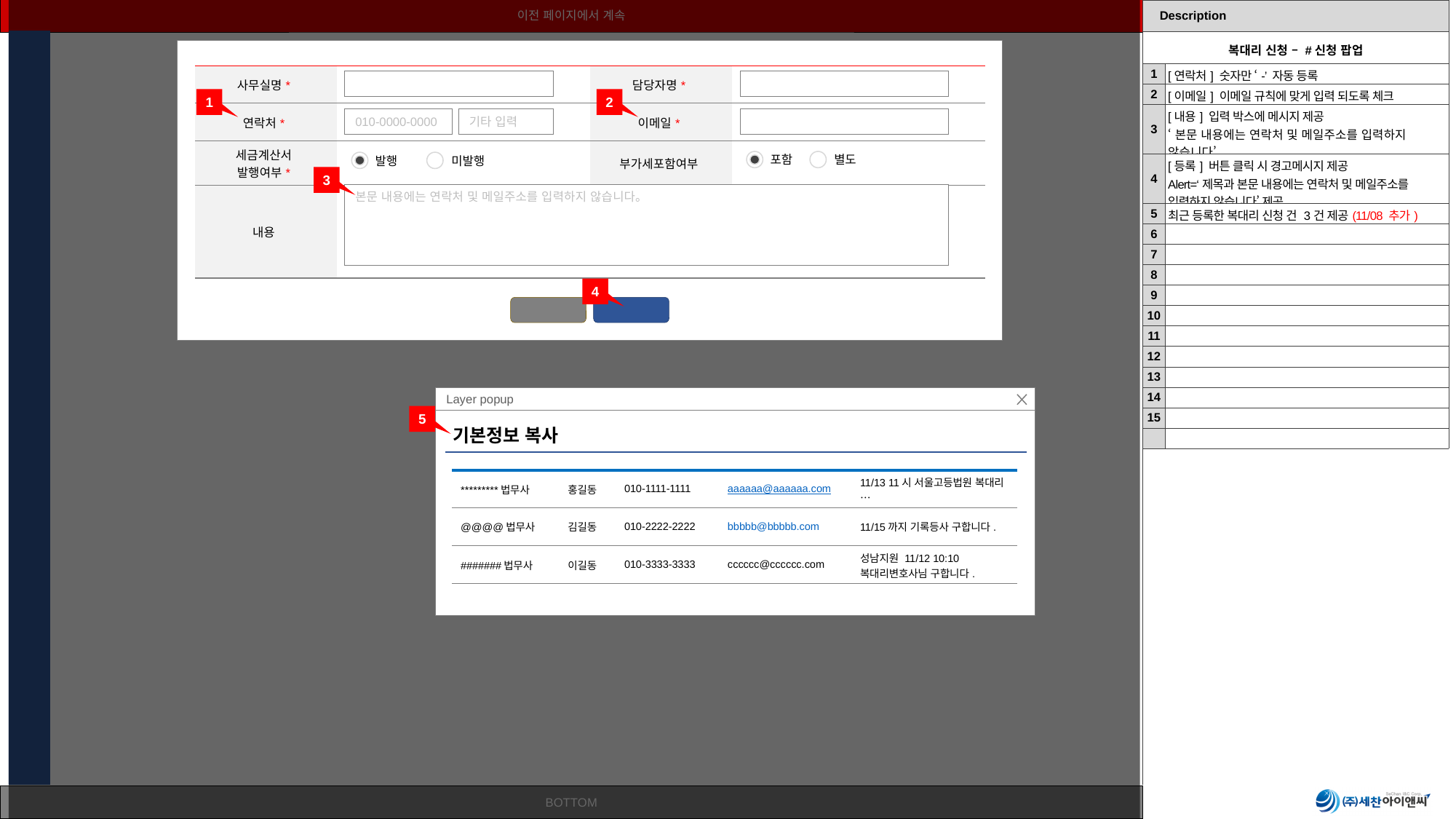

| Description |  |
| --- | --- |
| 복대리 신청 – #신청 팝업 |  |
| 1 | [연락처] 숫자만 ‘-’ 자동 등록 |
| 2 | [이메일] 이메일 규칙에 맞게 입력 되도록 체크 |
| 3 | [내용] 입력 박스에 메시지 제공 ‘본문 내용에는 연락처 및 메일주소를 입력하지 않습니다’ |
| 4 | [등록] 버튼 클릭 시 경고메시지 제공 Alert=‘제목과 본문 내용에는 연락처 및 메일주소를 입력하지 않습니다’ 제공 |
| 5 | 최근 등록한 복대리 신청 건 3건 제공(11/08 추가) |
| 6 |  |
| 7 |  |
| 8 |  |
| 9 |  |
| 10 |  |
| 11 |  |
| 12 |  |
| 13 |  |
| 14 |  |
| 15 |  |
|  |  |

| 사무실명\* |  | 담당자명\* |  |
| --- | --- | --- | --- |
| 연락처\* |  | 이메일\* |  |
| 세금계산서 발행여부\* |  | 부가세포함여부 |  |
| 내용 |  |  |  |

1
2
010-0000-0000
기타 입력

포함

별도

발행

미발행

3
본문 내용에는 연락처 및 메일주소를 입력하지 않습니다。
4
취소
등록
Layer popup

5
기본정보 복사
| \*\*\*\*\*\*\*\*\*법무사 | 홍길동 | 010-1111-1111 | aaaaaa@aaaaaa.com | 11/13 11시 서울고등법원 복대리… |
| --- | --- | --- | --- | --- |
| @@@@법무사 | 김길동 | 010-2222-2222 | bbbbb@bbbbb.com | 11/15까지 기록등사 구합니다. |
| #######법무사 | 이길동 | 010-3333-3333 | cccccc@cccccc.com | 성남지원 11/12 10:10 복대리변호사님 구합니다. |